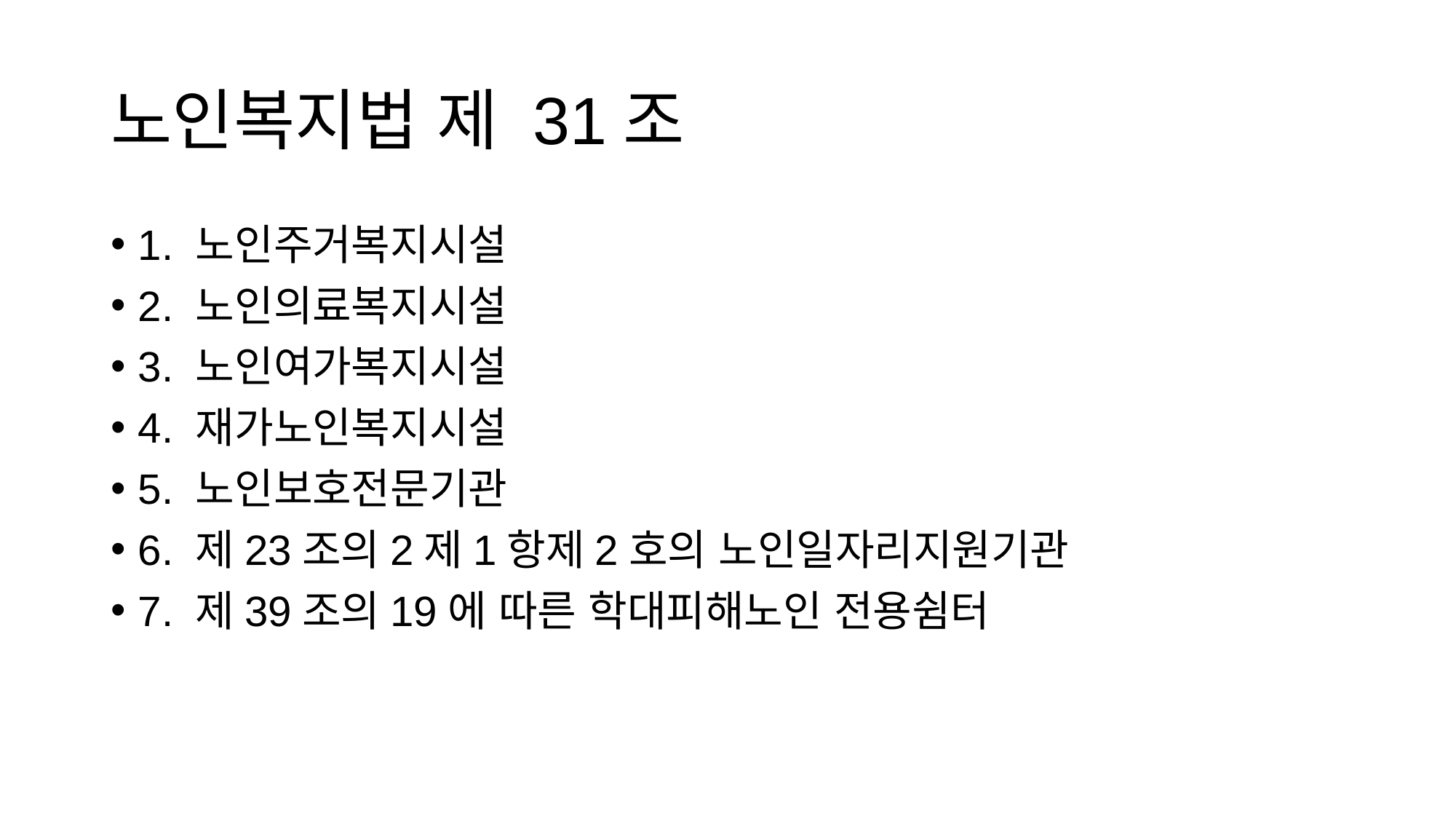

# 노인복지법 제 31조
1. 노인주거복지시설
2. 노인의료복지시설
3. 노인여가복지시설
4. 재가노인복지시설
5. 노인보호전문기관
6. 제23조의2제1항제2호의 노인일자리지원기관
7. 제39조의19에 따른 학대피해노인 전용쉼터